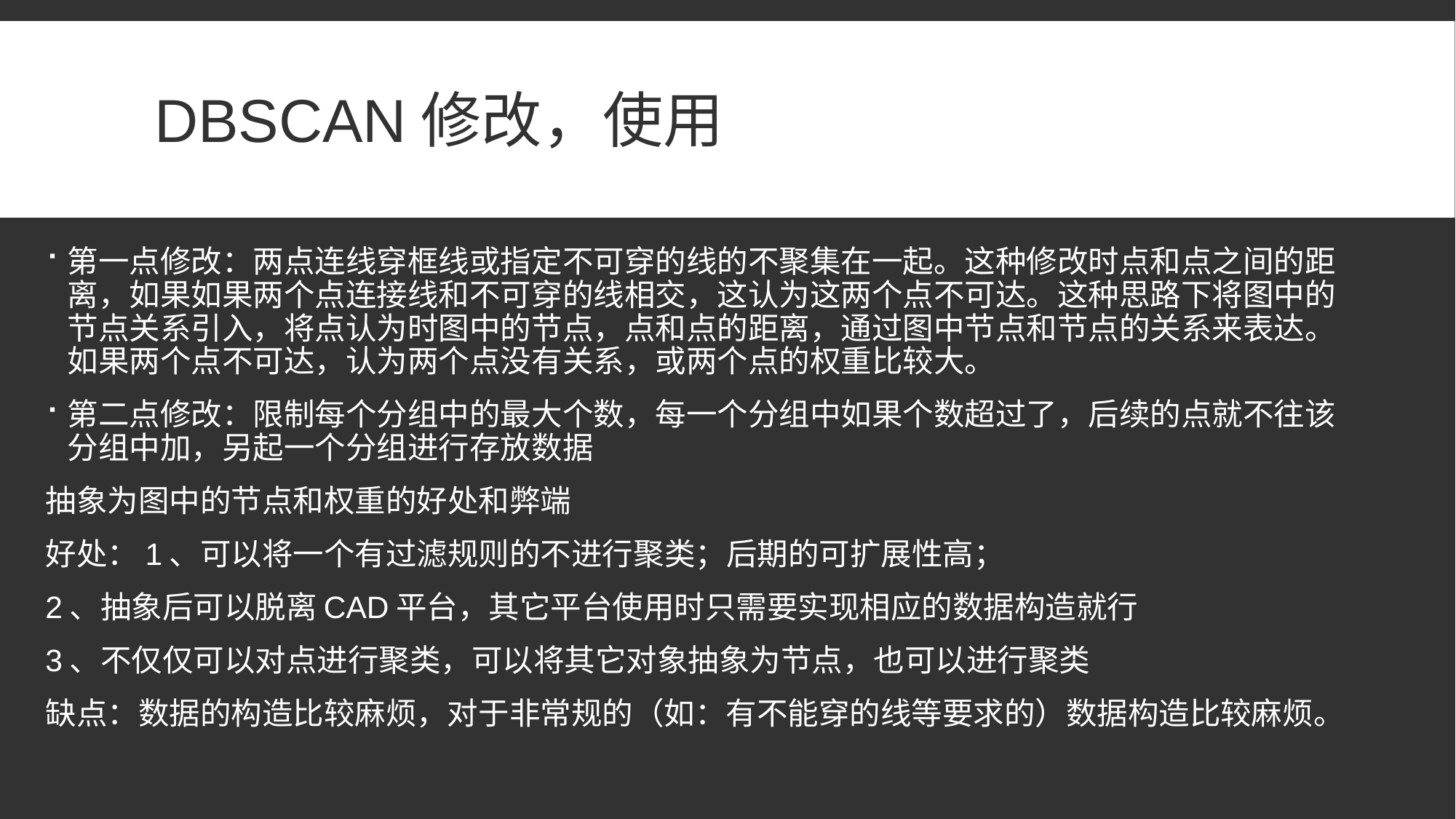

# Dbscan修改，使用
第一点修改：两点连线穿框线或指定不可穿的线的不聚集在一起。这种修改时点和点之间的距离，如果如果两个点连接线和不可穿的线相交，这认为这两个点不可达。这种思路下将图中的节点关系引入，将点认为时图中的节点，点和点的距离，通过图中节点和节点的关系来表达。如果两个点不可达，认为两个点没有关系，或两个点的权重比较大。
第二点修改：限制每个分组中的最大个数，每一个分组中如果个数超过了，后续的点就不往该分组中加，另起一个分组进行存放数据
抽象为图中的节点和权重的好处和弊端
好处：1、可以将一个有过滤规则的不进行聚类；后期的可扩展性高；
2、抽象后可以脱离CAD平台，其它平台使用时只需要实现相应的数据构造就行
3、不仅仅可以对点进行聚类，可以将其它对象抽象为节点，也可以进行聚类
缺点：数据的构造比较麻烦，对于非常规的（如：有不能穿的线等要求的）数据构造比较麻烦。